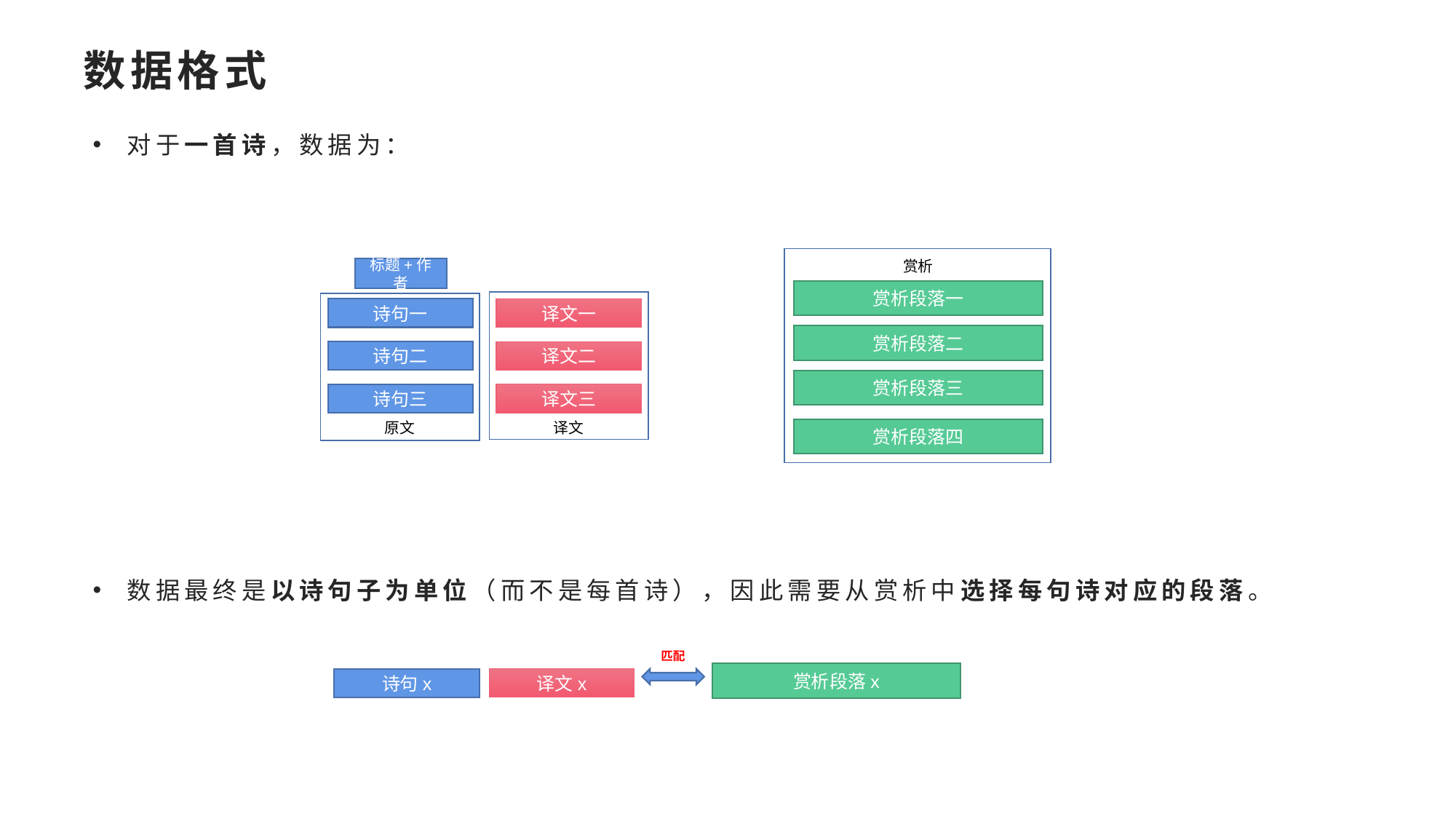

数据格式
对于一首诗，数据为：

赏析
标题+作者
赏析段落一

诗句一
译文一
赏析段落二
诗句二
译文二
赏析段落三
诗句三
译文三
原文
译文
赏析段落四
数据最终是以诗句子为单位（而不是每首诗），因此需要从赏析中选择每句诗对应的段落。
匹配
赏析段落x
诗句x
译文x